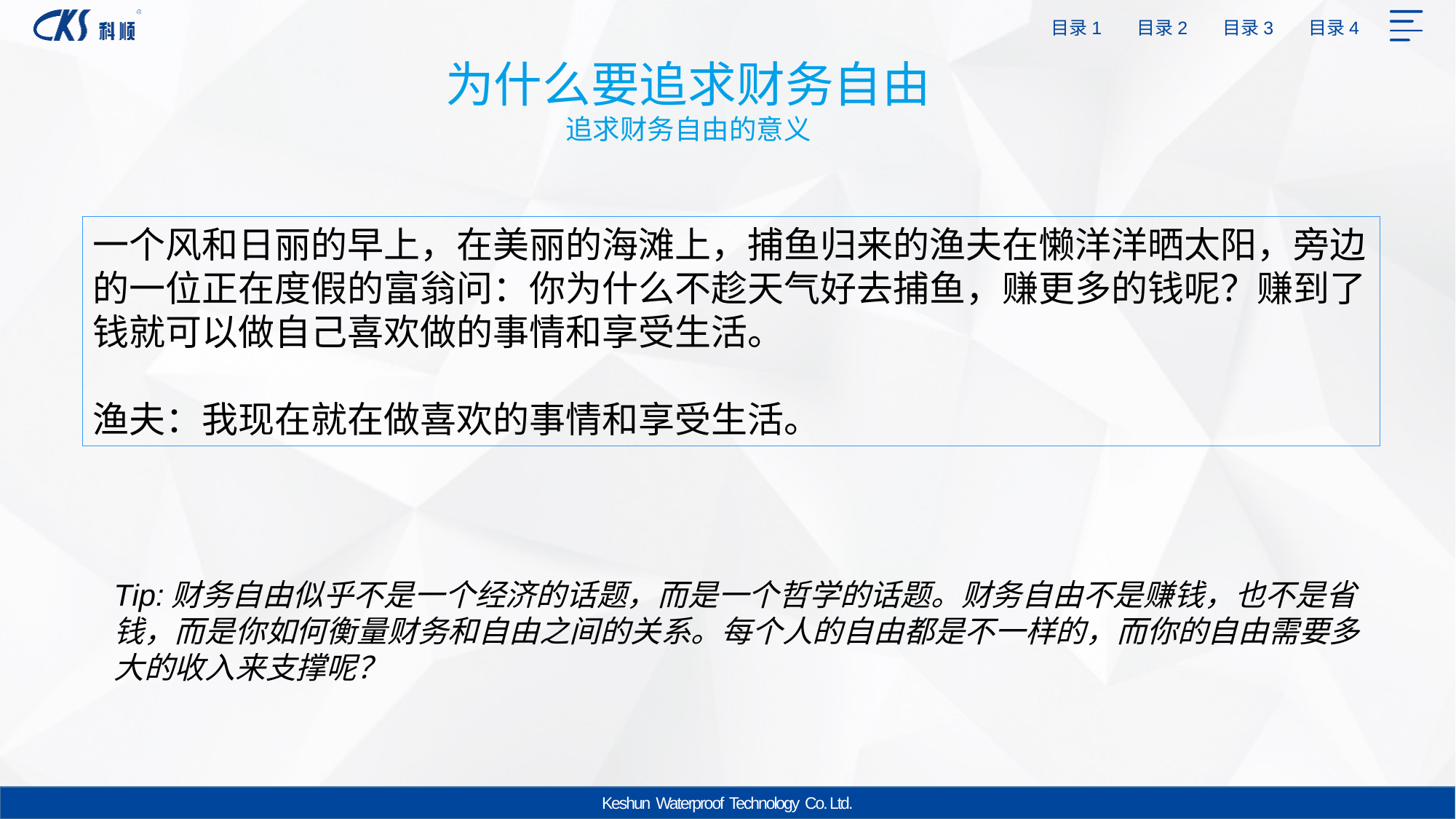

为什么要追求财务自由
追求财务自由的意义
一个风和日丽的早上，在美丽的海滩上，捕鱼归来的渔夫在懒洋洋晒太阳，旁边的一位正在度假的富翁问：你为什么不趁天气好去捕鱼，赚更多的钱呢？赚到了钱就可以做自己喜欢做的事情和享受生活。

渔夫：我现在就在做喜欢的事情和享受生活。
Tip:财务自由似乎不是一个经济的话题，而是一个哲学的话题。财务自由不是赚钱，也不是省钱，而是你如何衡量财务和自由之间的关系。每个人的自由都是不一样的，而你的自由需要多大的收入来支撑呢？

Keshun  Waterproof  Technology  Co. Ltd.